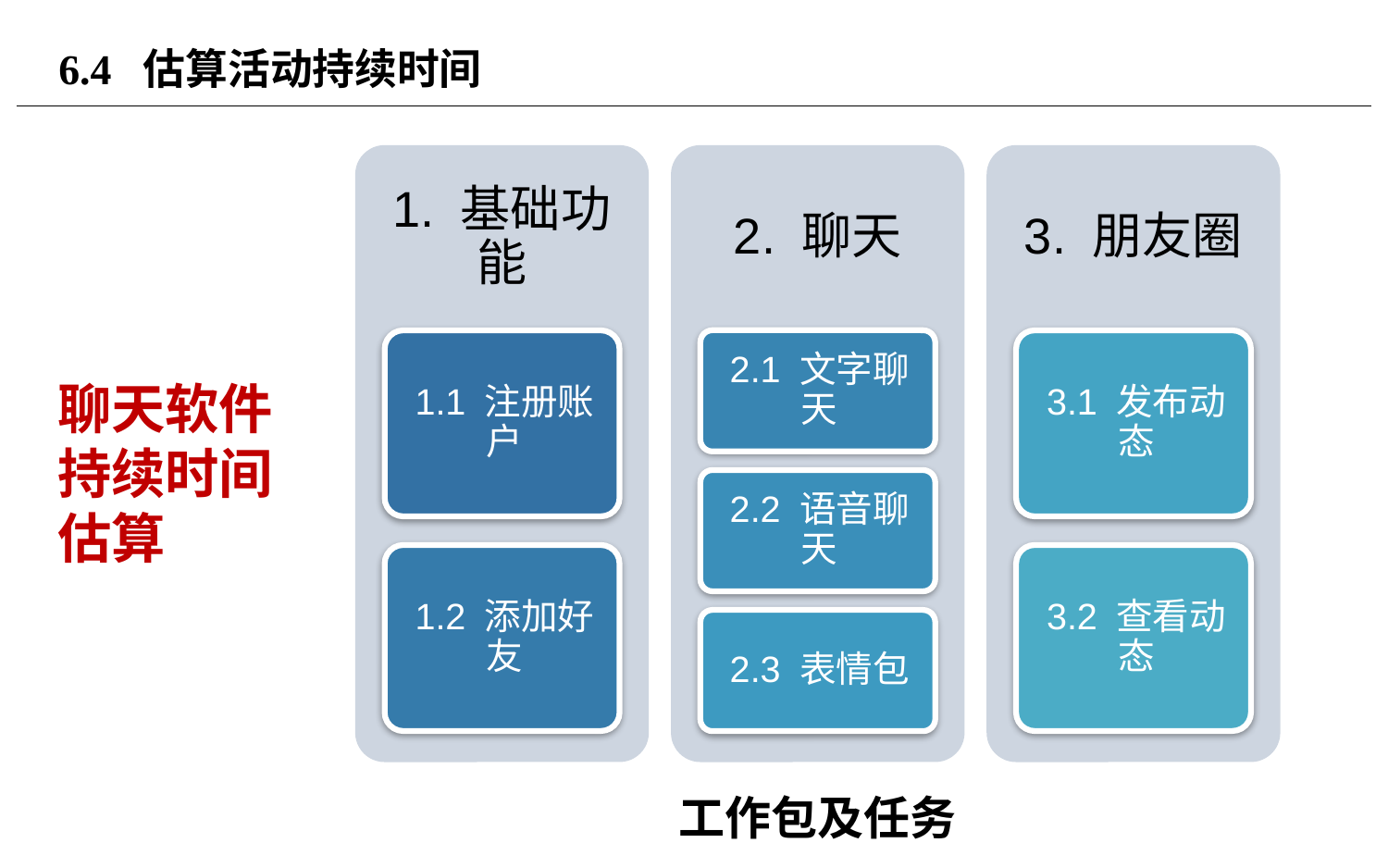

# 6.4  估算活动持续时间
1. 基础功能
1.1 注册账户
1.2 添加好友
2. 聊天
2.1 文字聊天
2.2 语音聊天
2.3 表情包
3. 朋友圈
3.1 发布动态
3.2 查看动态

聊天软件持续时间估算
工作包及任务